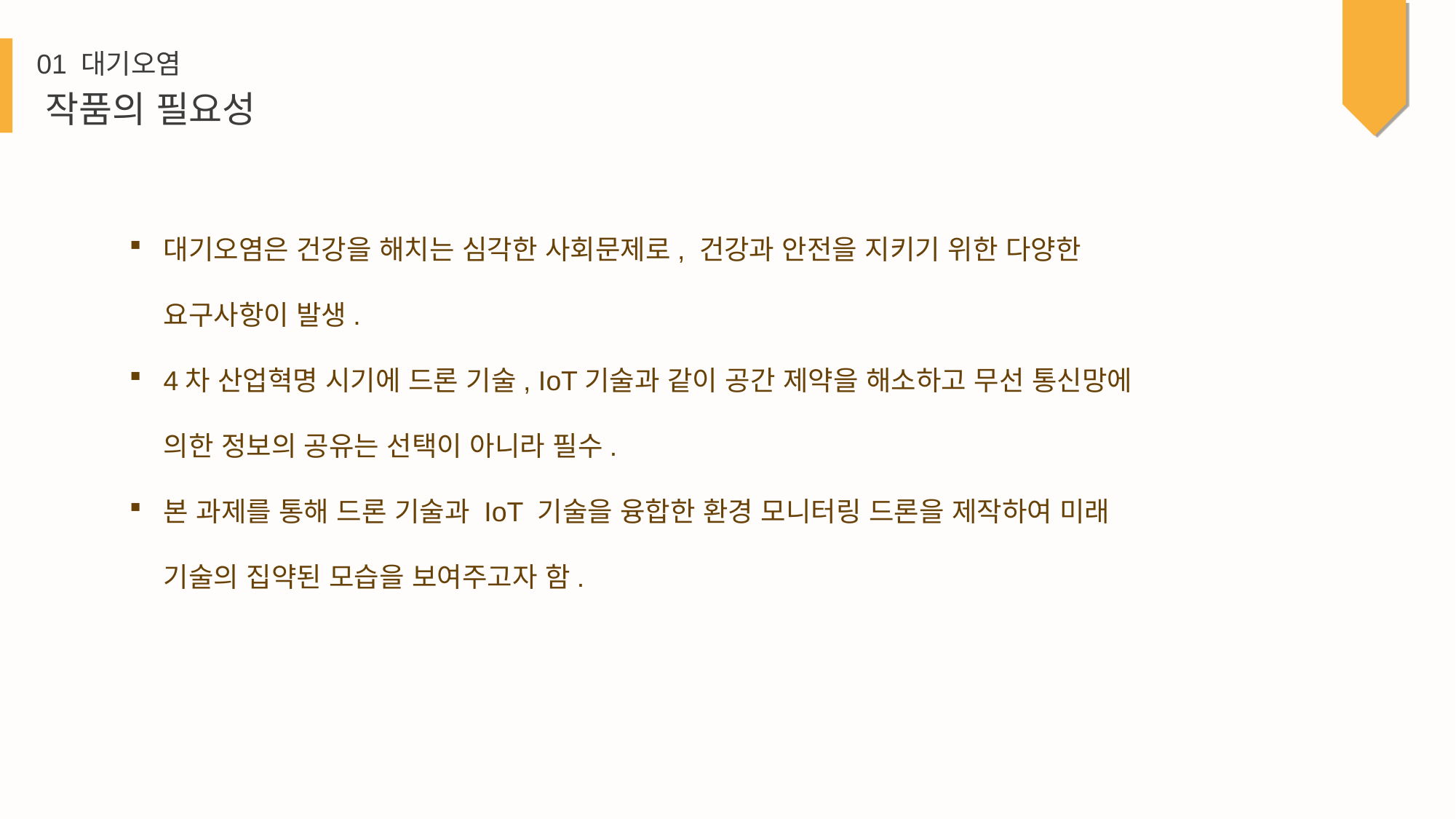

01 대기오염
작품의 필요성
대기오염은 건강을 해치는 심각한 사회문제로, 건강과 안전을 지키기 위한 다양한 요구사항이 발생.
4차 산업혁명 시기에 드론 기술, IoT기술과 같이 공간 제약을 해소하고 무선 통신망에 의한 정보의 공유는 선택이 아니라 필수.
본 과제를 통해 드론 기술과 IoT 기술을 융합한 환경 모니터링 드론을 제작하여 미래 기술의 집약된 모습을 보여주고자 함.